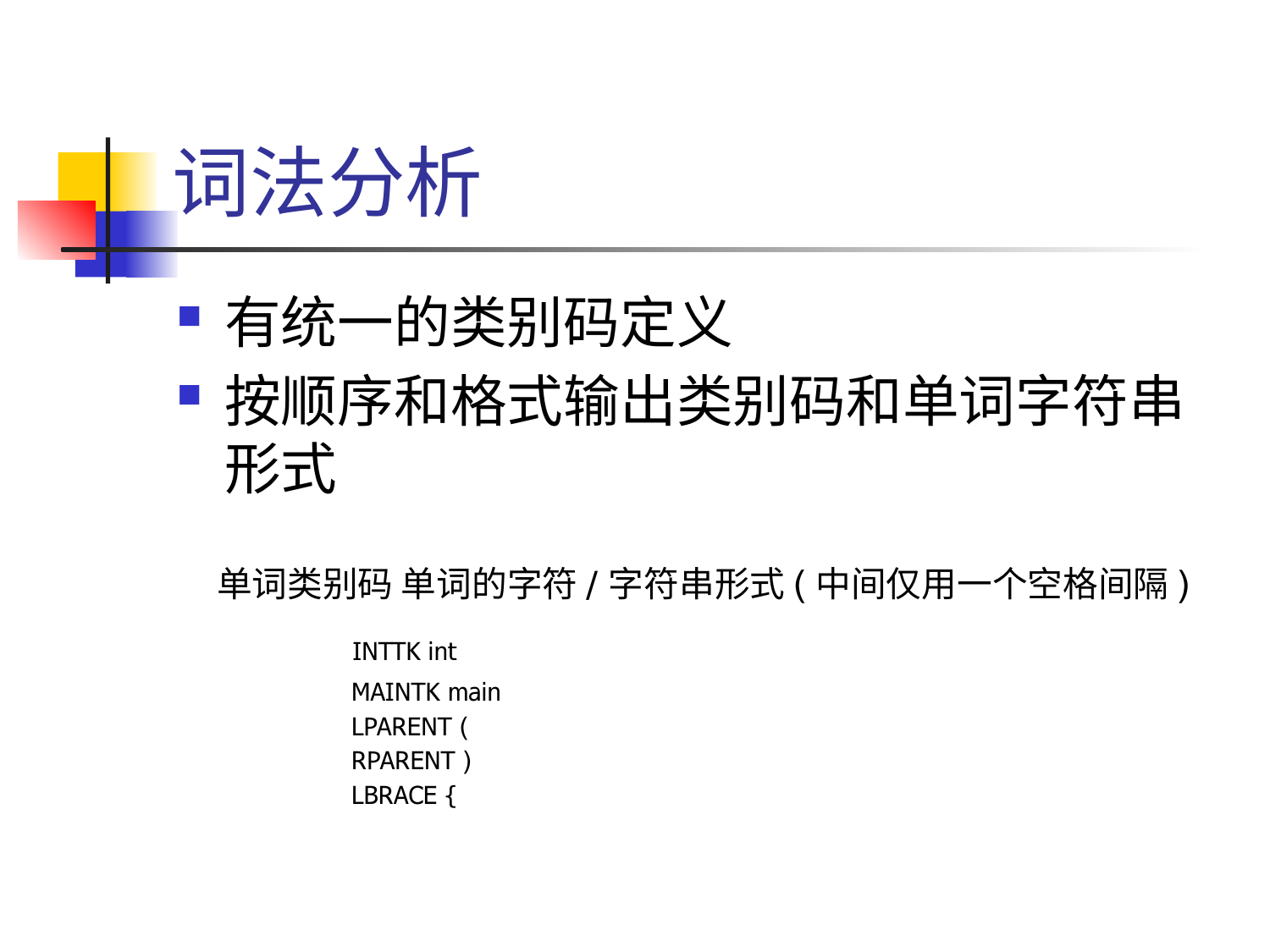

# 词法分析
有统一的类别码定义
按顺序和格式输出类别码和单词字符串形式

    单词类别码 单词的字符/字符串形式(中间仅用一个空格间隔)
          INTTK int
MAINTK main
LPARENT (
RPARENT )
LBRACE {